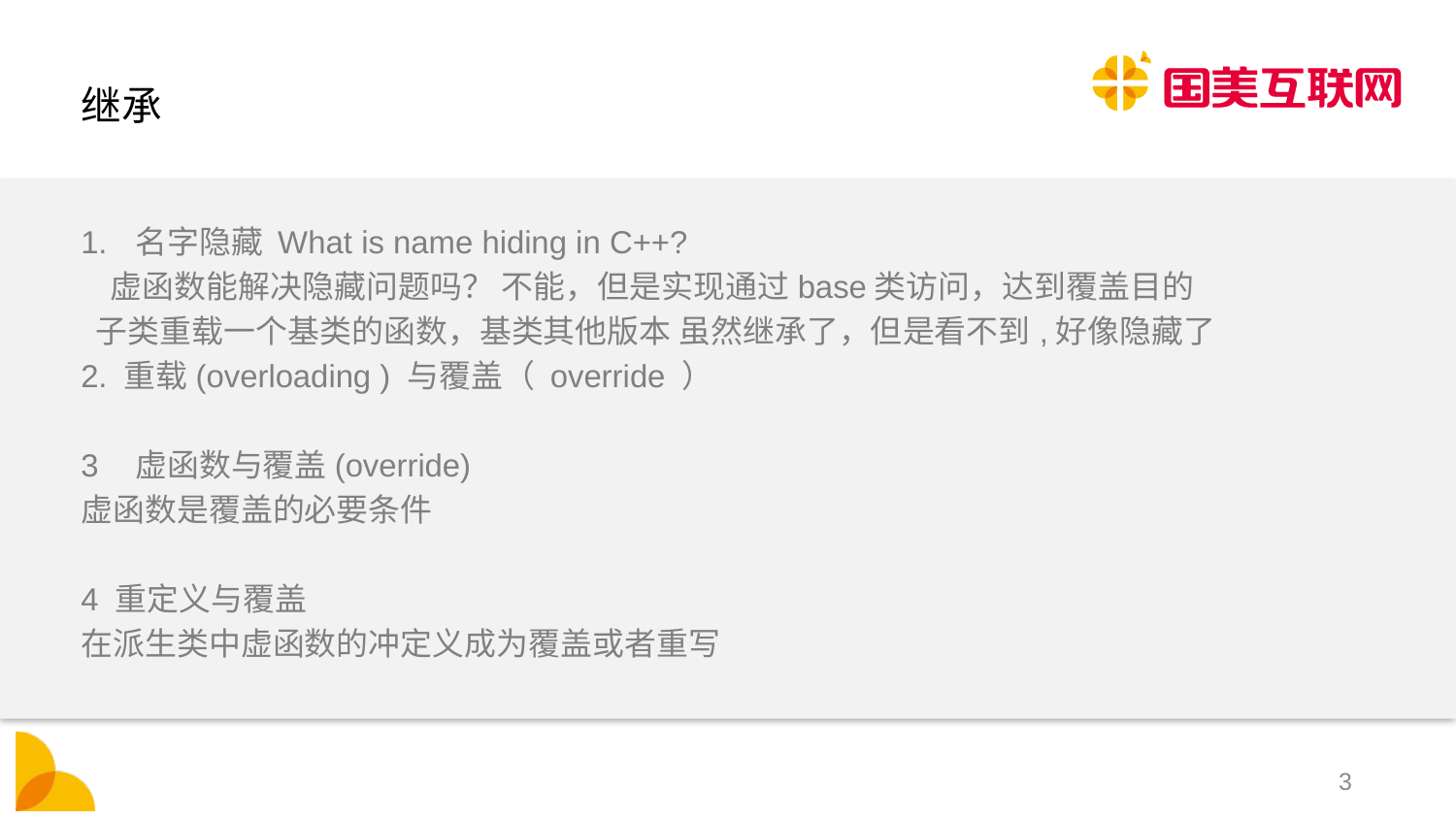

# 继承
名字隐藏 What is name hiding in C++?
   虚函数能解决隐藏问题吗？ 不能，但是实现通过base类访问，达到覆盖目的
 子类重载一个基类的函数，基类其他版本 虽然继承了，但是看不到,好像隐藏了
2. 重载(overloading ) 与覆盖（ override ）

虚函数与覆盖(override)
虚函数是覆盖的必要条件

4 重定义与覆盖
在派生类中虚函数的冲定义成为覆盖或者重写
3